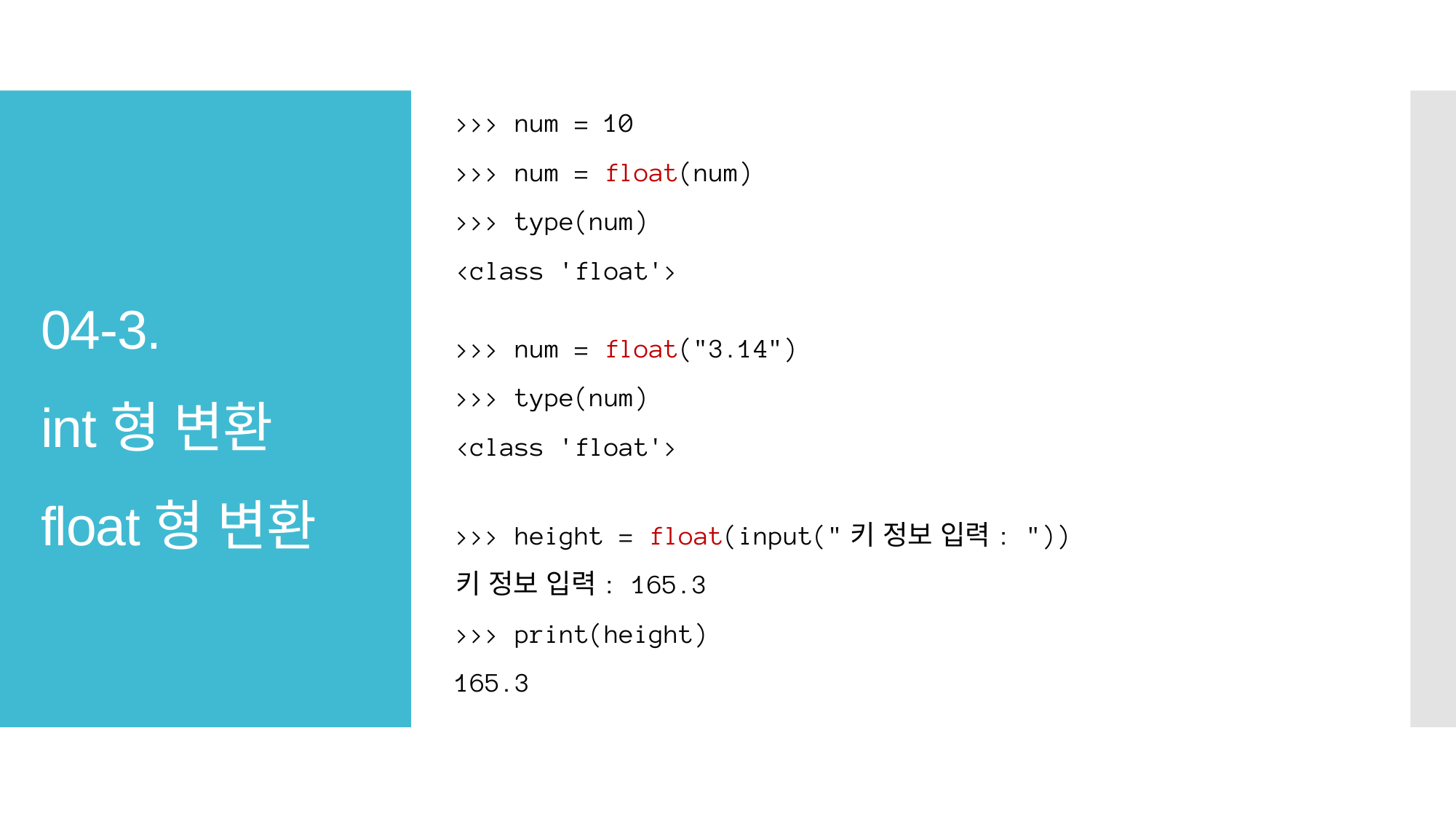

>>> num = 10
>>> num = float(num)
>>> type(num)
<class 'float'>
# 04-3. int형 변환 float형 변환
>>> num = float("3.14")
>>> type(num)
<class 'float'>
>>> height = float(input("키 정보 입력: "))
키 정보 입력: 165.3
>>> print(height)
165.3